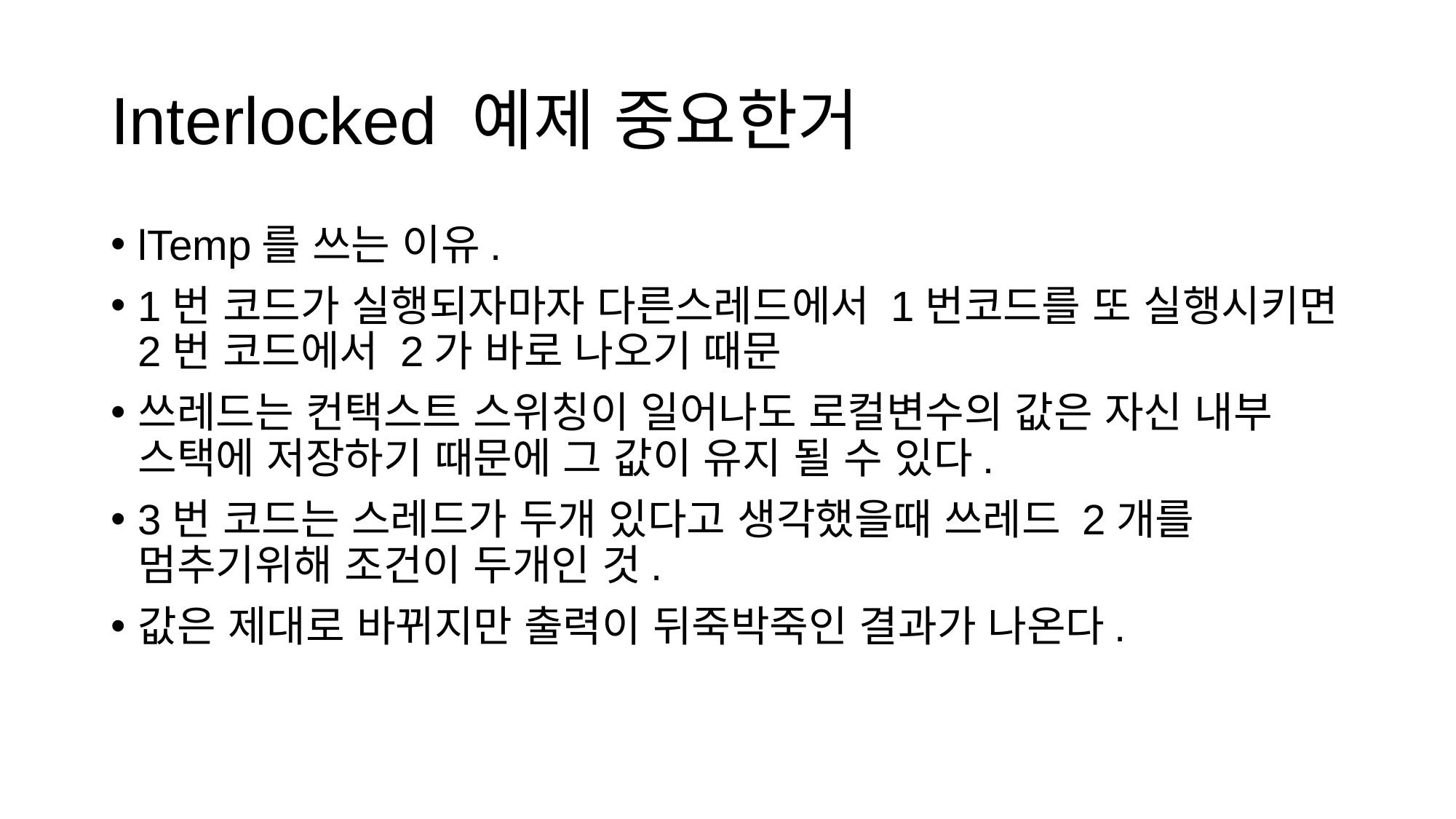

# Interlocked 예제 중요한거
lTemp를 쓰는 이유.
1번 코드가 실행되자마자 다른스레드에서 1번코드를 또 실행시키면 2번 코드에서 2가 바로 나오기 때문
쓰레드는 컨택스트 스위칭이 일어나도 로컬변수의 값은 자신 내부 스택에 저장하기 때문에 그 값이 유지 될 수 있다.
3번 코드는 스레드가 두개 있다고 생각했을때 쓰레드 2개를 멈추기위해 조건이 두개인 것.
값은 제대로 바뀌지만 출력이 뒤죽박죽인 결과가 나온다.